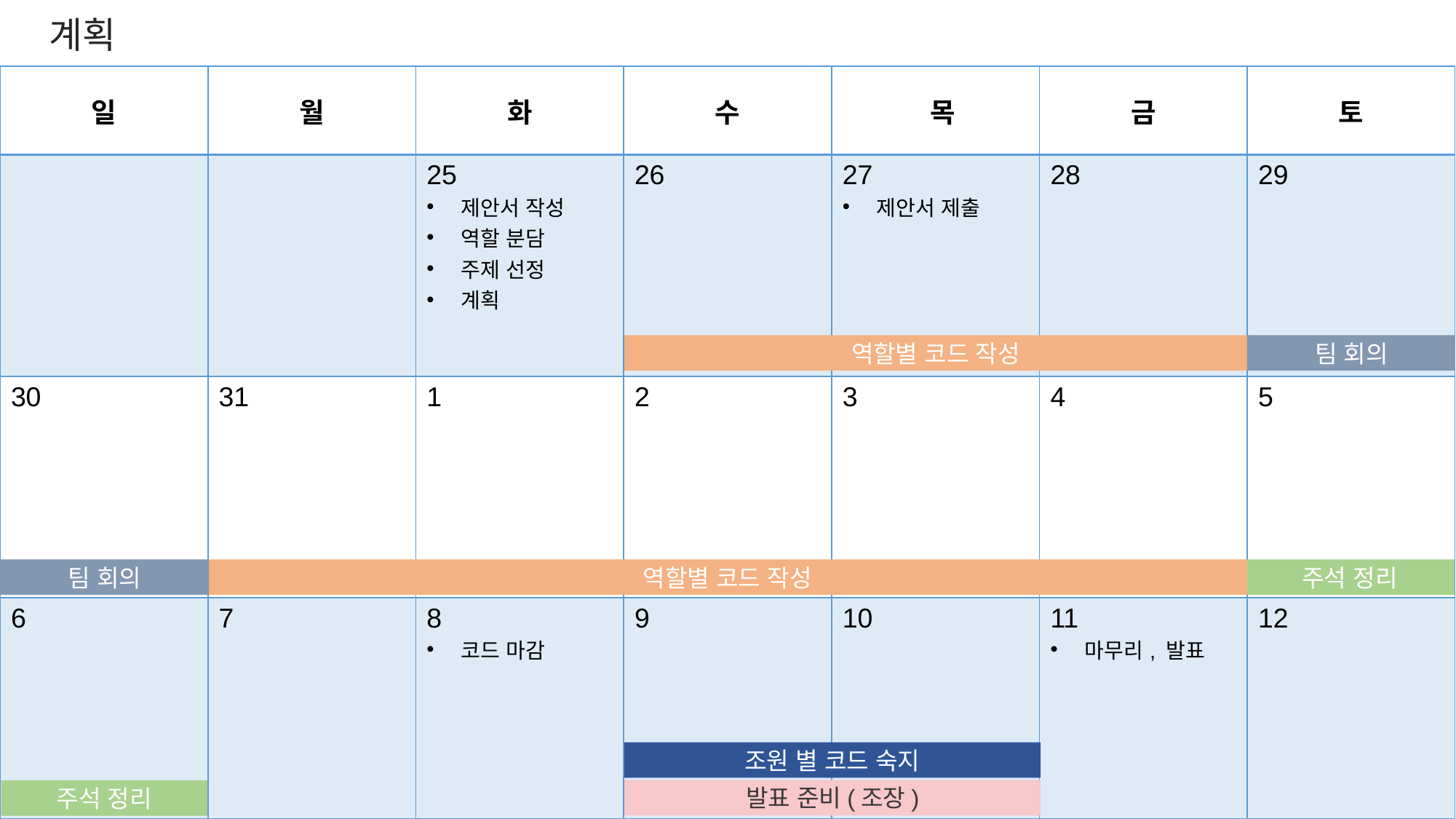

계획
| 일 | 월 | 화 | 수 | 목 | 금 | 토 |
| --- | --- | --- | --- | --- | --- | --- |
|  |  | 25 제안서 작성 역할 분담 주제 선정 계획 | 26 | 27 제안서 제출 | 28 | 29 |
| 30 | 31 | 1 | 2 | 3 | 4 | 5 |
| 6 | 7 | 8 코드 마감 | 9 | 10 | 11 마무리, 발표 | 12 |
팀 회의
역할별 코드 작성
팀 회의
역할별 코드 작성
주석 정리
조원 별 코드 숙지
발표 준비(조장)
주석 정리